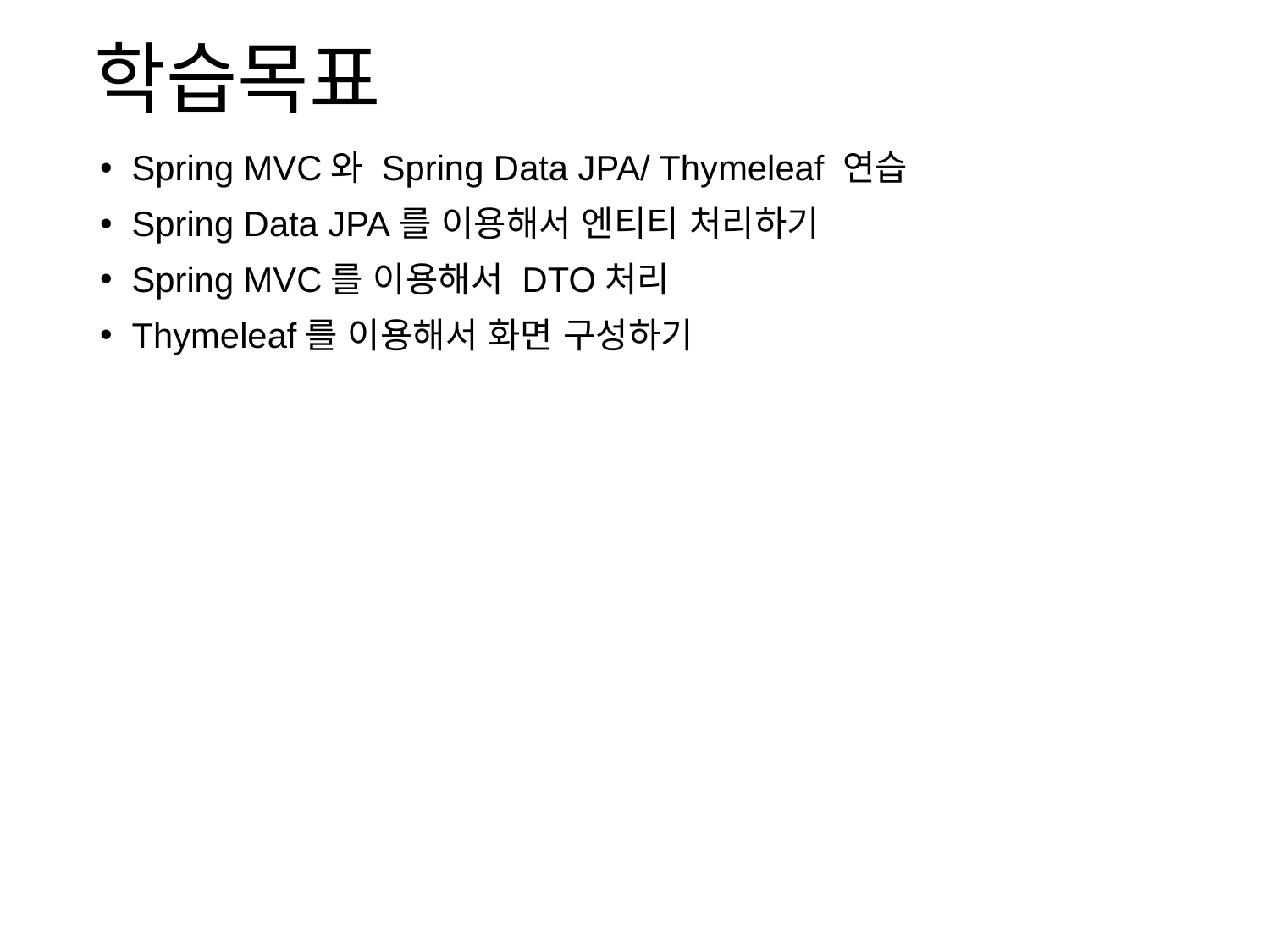

# 학습목표
Spring MVC와 Spring Data JPA/ Thymeleaf 연습
Spring Data JPA를 이용해서 엔티티 처리하기
Spring MVC를 이용해서 DTO처리
Thymeleaf를 이용해서 화면 구성하기